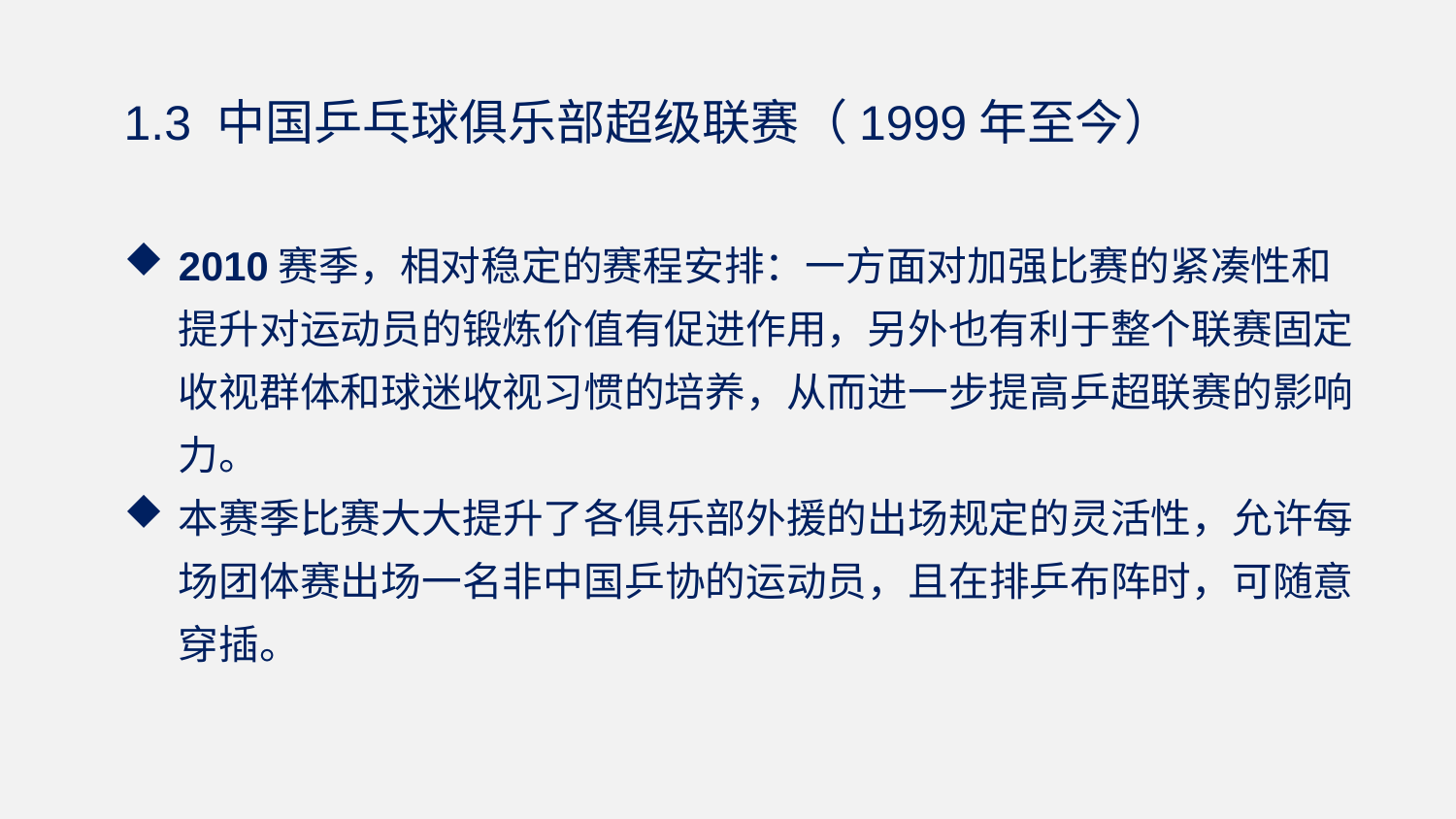

1.3 中国乒乓球俱乐部超级联赛（1999年至今）

2010赛季，相对稳定的赛程安排：一方面对加强比赛的紧凑性和提升对运动员的锻炼价值有促进作用，另外也有利于整个联赛固定收视群体和球迷收视习惯的培养，从而进一步提高乒超联赛的影响力。
本赛季比赛大大提升了各俱乐部外援的出场规定的灵活性，允许每场团体赛出场一名非中国乒协的运动员，且在排乒布阵时，可随意穿插。